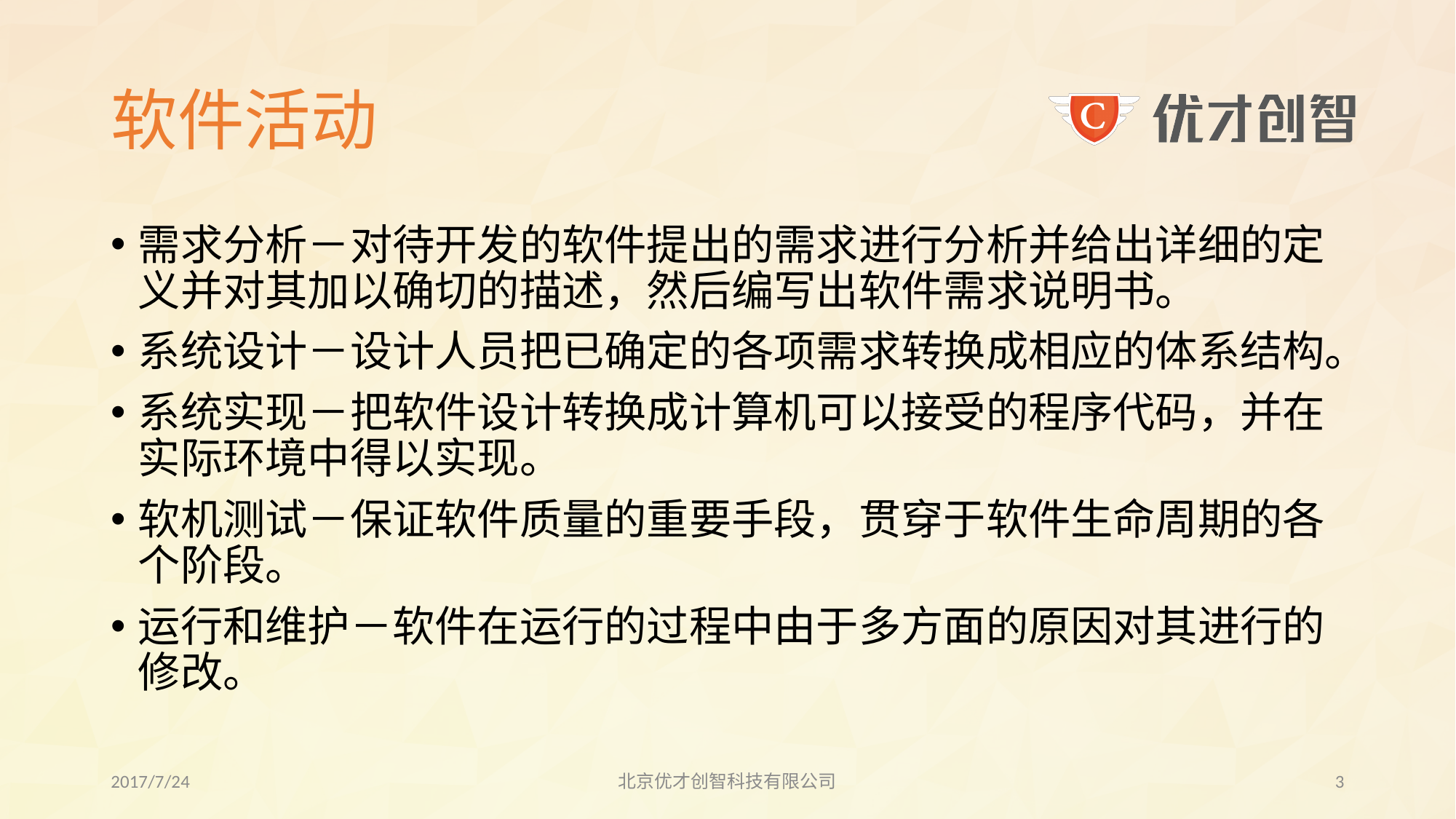

# 软件活动
需求分析－对待开发的软件提出的需求进行分析并给出详细的定义并对其加以确切的描述，然后编写出软件需求说明书。
系统设计－设计人员把已确定的各项需求转换成相应的体系结构。
系统实现－把软件设计转换成计算机可以接受的程序代码，并在实际环境中得以实现。
软机测试－保证软件质量的重要手段，贯穿于软件生命周期的各个阶段。
运行和维护－软件在运行的过程中由于多方面的原因对其进行的修改。
2017/7/24
北京优才创智科技有限公司
3